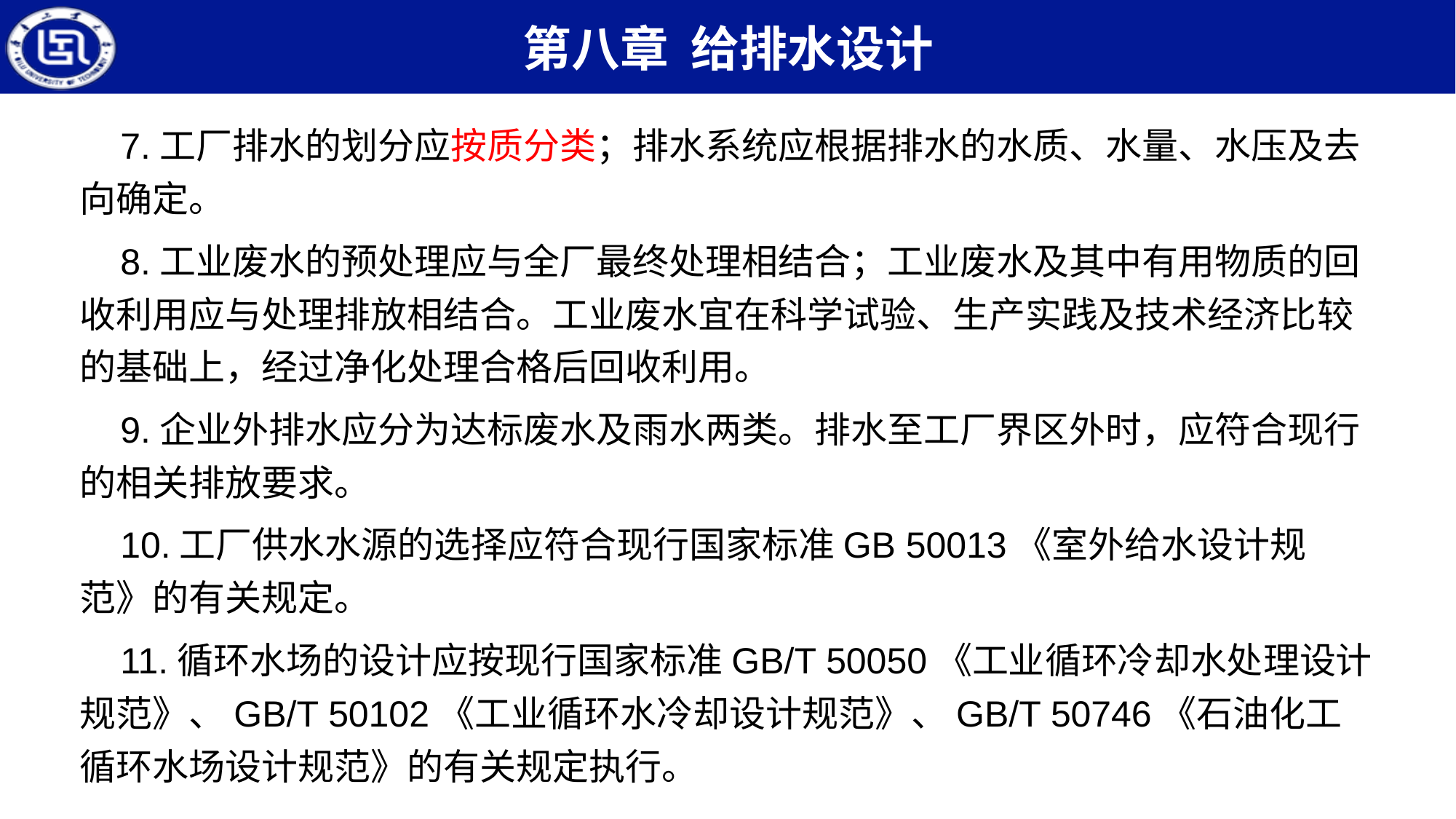

7.工厂排水的划分应按质分类；排水系统应根据排水的水质、水量、水压及去向确定。
    8.工业废水的预处理应与全厂最终处理相结合；工业废水及其中有用物质的回收利用应与处理排放相结合。工业废水宜在科学试验、生产实践及技术经济比较的基础上，经过净化处理合格后回收利用。
    9.企业外排水应分为达标废水及雨水两类。排水至工厂界区外时，应符合现行的相关排放要求。
    10.工厂供水水源的选择应符合现行国家标准GB 50013《室外给水设计规范》的有关规定。
    11.循环水场的设计应按现行国家标准GB/T 50050《工业循环冷却水处理设计规范》、GB/T 50102《工业循环水冷却设计规范》、GB/T 50746《石油化工循环水场设计规范》的有关规定执行。